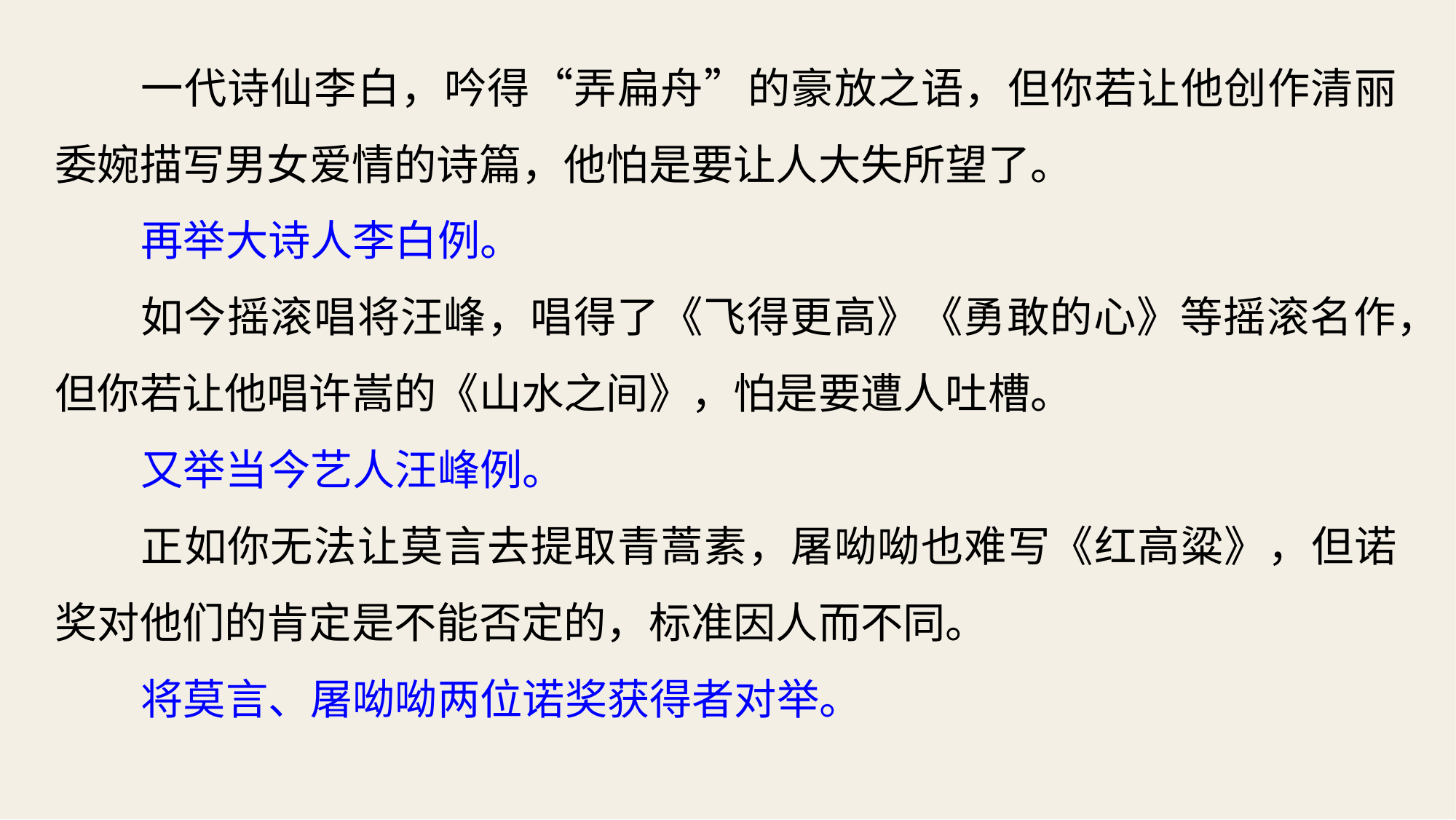

一代诗仙李白，吟得“弄扁舟”的豪放之语，但你若让他创作清丽委婉描写男女爱情的诗篇，他怕是要让人大失所望了。
再举大诗人李白例。
如今摇滚唱将汪峰，唱得了《飞得更高》《勇敢的心》等摇滚名作，但你若让他唱许嵩的《山水之间》，怕是要遭人吐槽。
又举当今艺人汪峰例。
正如你无法让莫言去提取青蒿素，屠呦呦也难写《红高粱》，但诺奖对他们的肯定是不能否定的，标准因人而不同。
将莫言、屠呦呦两位诺奖获得者对举。